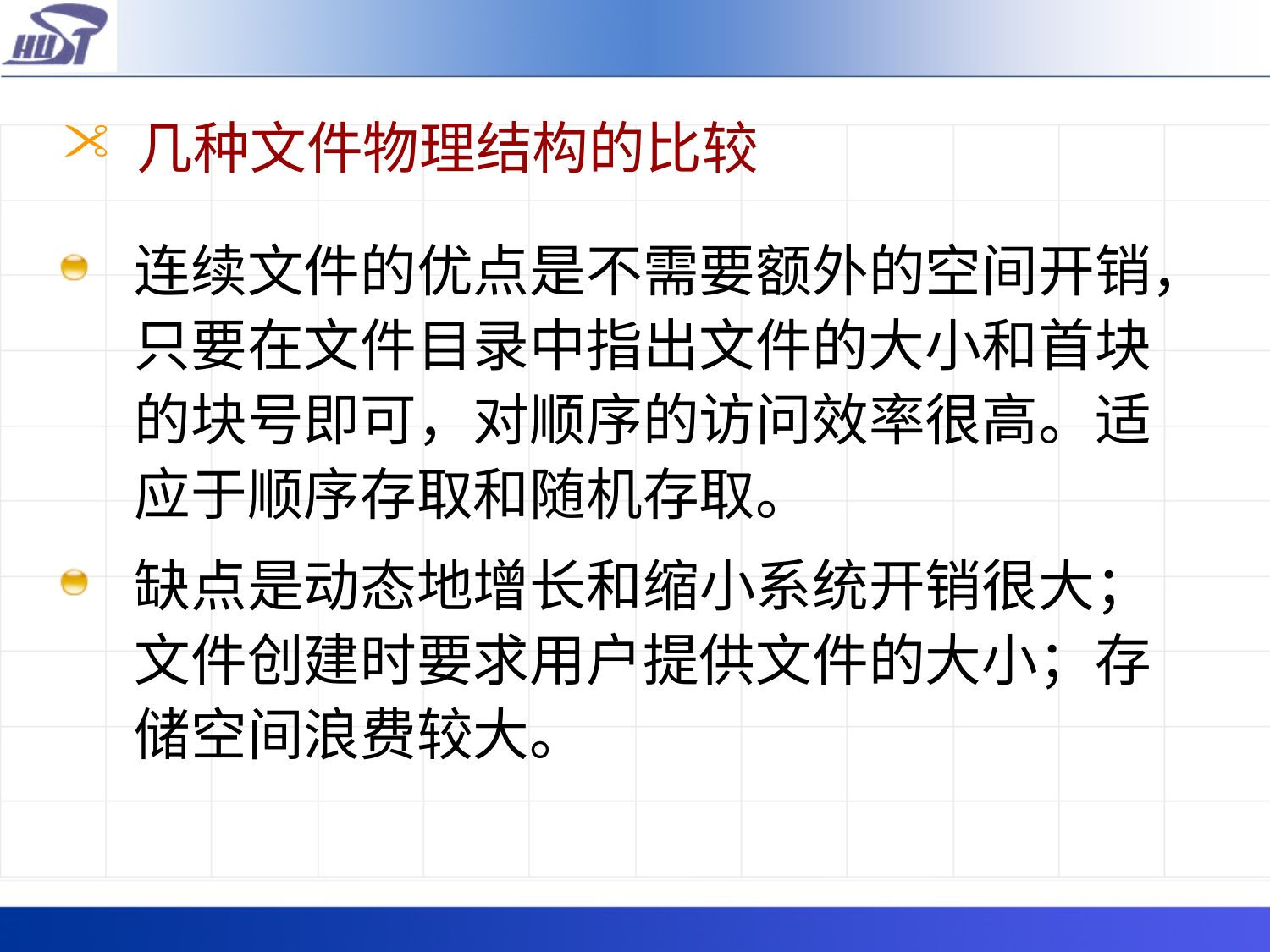

# 几种文件物理结构的比较
连续文件的优点是不需要额外的空间开销，只要在文件目录中指出文件的大小和首块的块号即可，对顺序的访问效率很高。适应于顺序存取和随机存取。
缺点是动态地增长和缩小系统开销很大；文件创建时要求用户提供文件的大小；存储空间浪费较大。